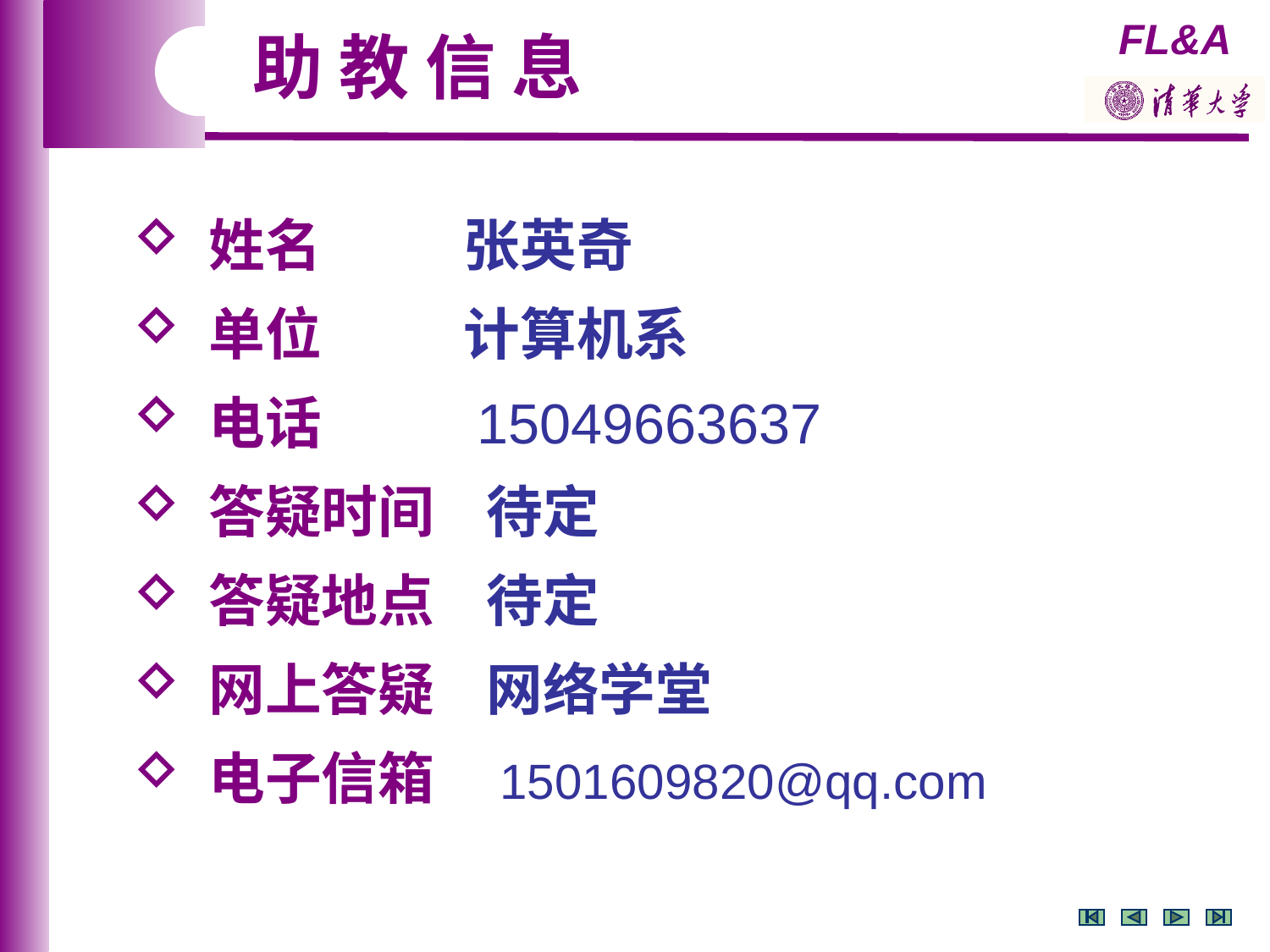

助 教 信 息
 姓名           张英奇

 单位           计算机系

 电话           15049663637

 答疑时间    待定

 答疑地点    待定

 网上答疑    网络学堂

 电子信箱    1501609820@qq.com